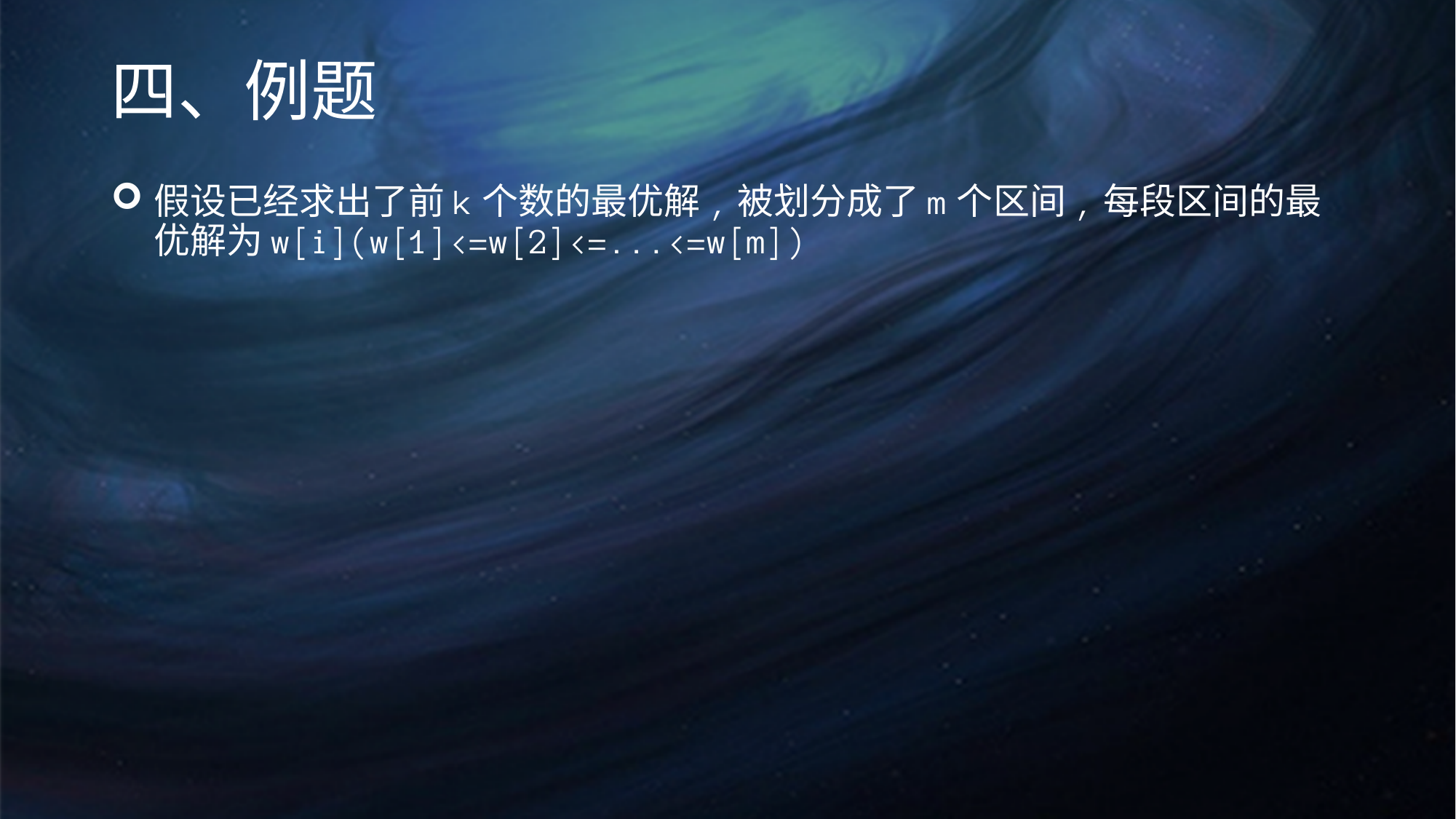

# 四、例题
假设已经求出了前k个数的最优解,被划分成了m个区间,每段区间的最优解为w[i](w[1]<=w[2]<=...<=w[m])